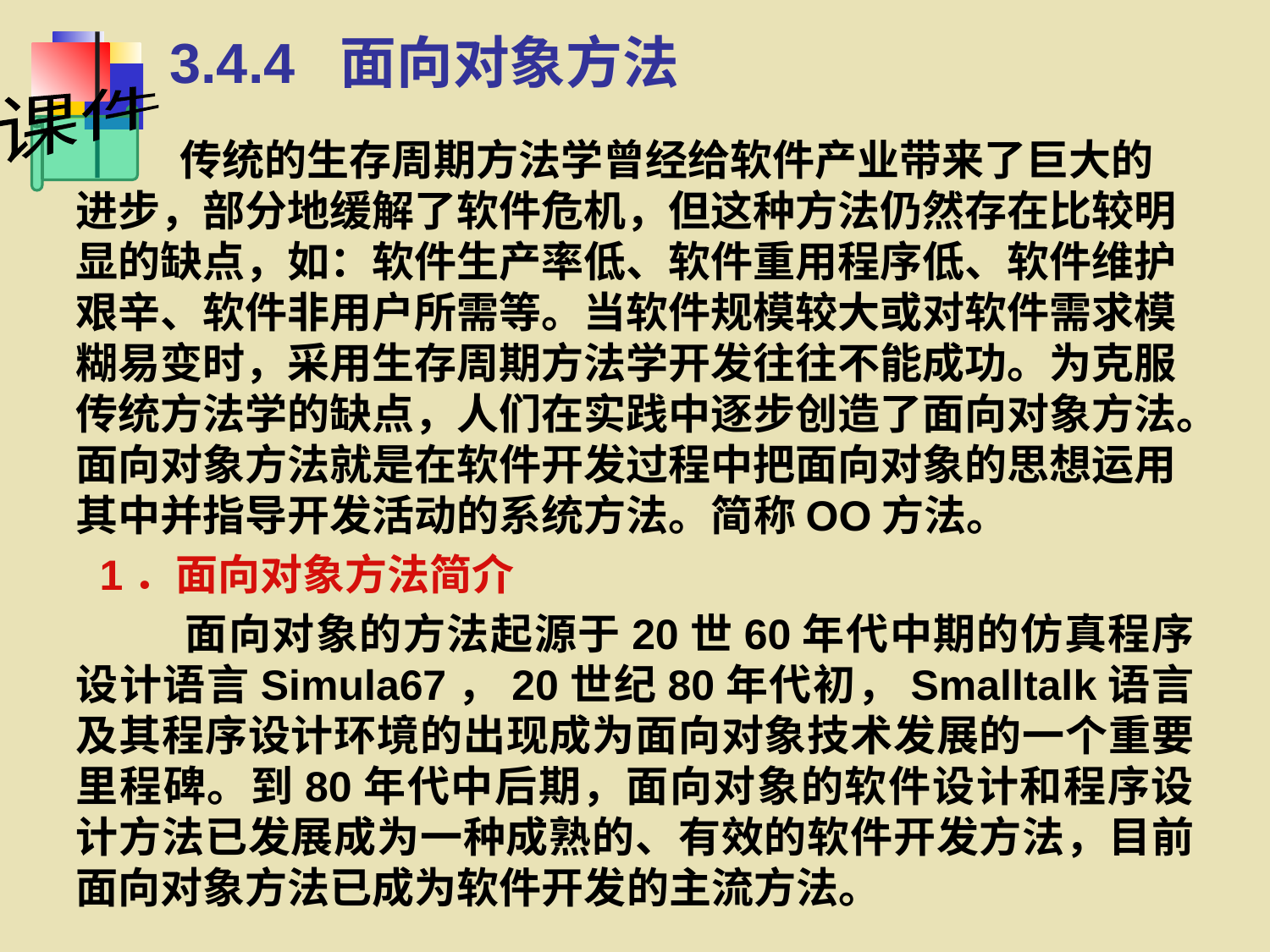

3.4.4  面向对象方法

　　  传统的生存周期方法学曾经给软件产业带来了巨大的进步，部分地缓解了软件危机，但这种方法仍然存在比较明显的缺点，如：软件生产率低、软件重用程序低、软件维护艰辛、软件非用户所需等。当软件规模较大或对软件需求模糊易变时，采用生存周期方法学开发往往不能成功。为克服传统方法学的缺点，人们在实践中逐步创造了面向对象方法。面向对象方法就是在软件开发过程中把面向对象的思想运用其中并指导开发活动的系统方法。简称OO方法。
  1．面向对象方法简介
         面向对象的方法起源于20世60年代中期的仿真程序设计语言Simula67，20世纪80年代初，Smalltalk语言及其程序设计环境的出现成为面向对象技术发展的一个重要里程碑。到80年代中后期，面向对象的软件设计和程序设计方法已发展成为一种成熟的、有效的软件开发方法，目前面向对象方法已成为软件开发的主流方法。